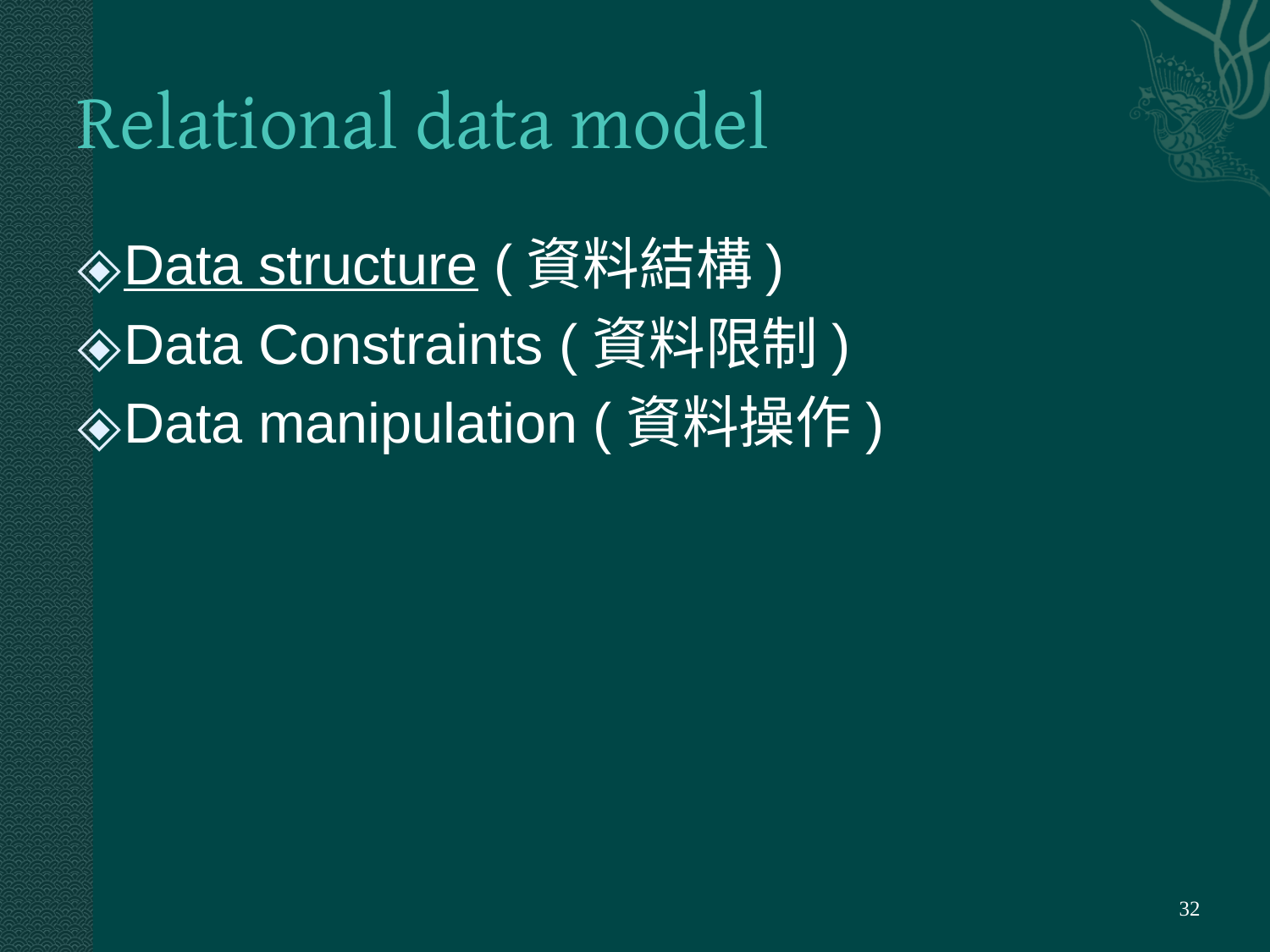

# Relational data model
Data structure (資料結構)
Data Constraints (資料限制)
Data manipulation (資料操作)

32